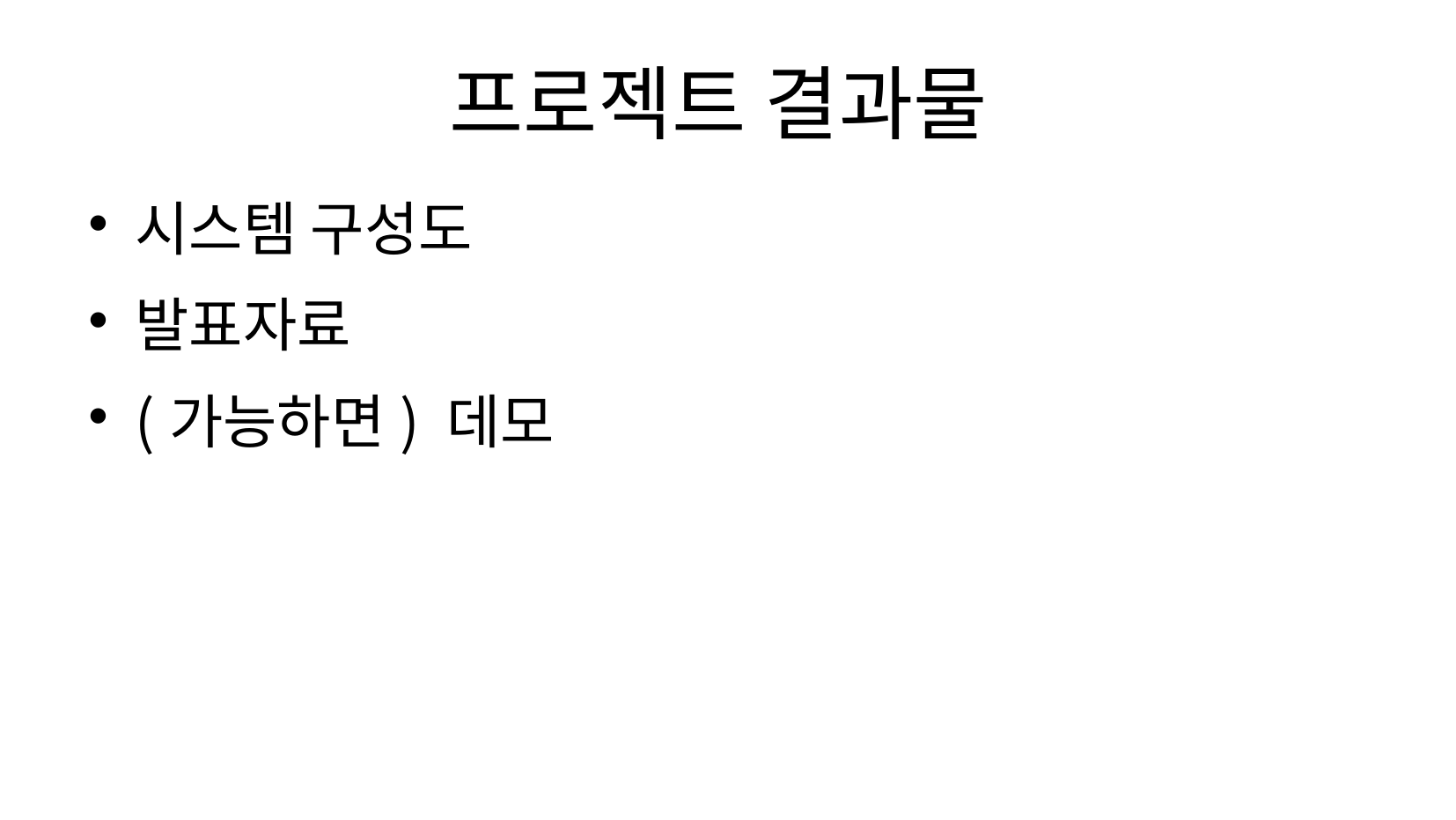

프로젝트 결과물
시스템 구성도
발표자료
(가능하면) 데모